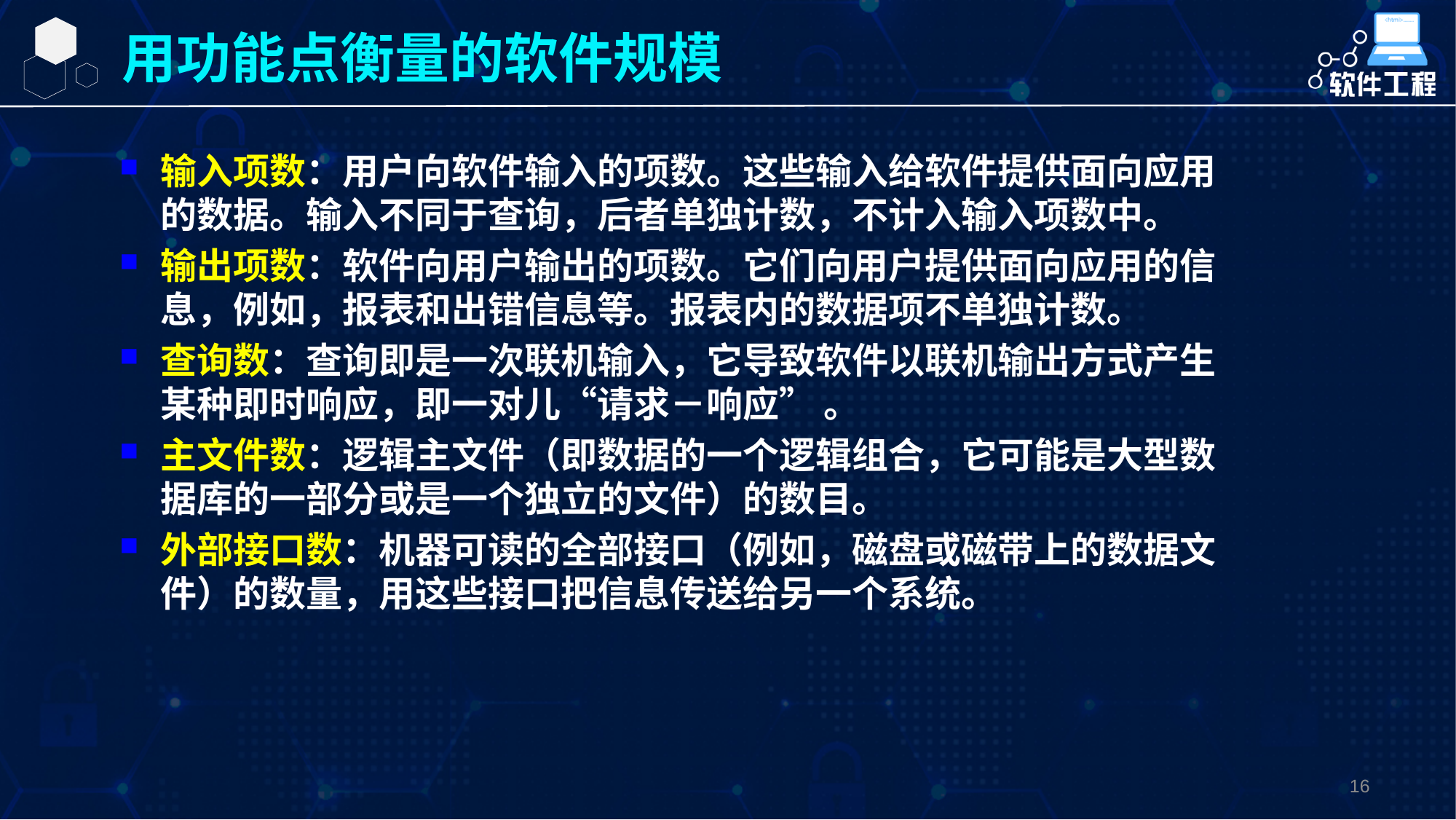

16
用功能点衡量的软件规模
输入项数：用户向软件输入的项数。这些输入给软件提供面向应用的数据。输入不同于查询，后者单独计数，不计入输入项数中。
输出项数：软件向用户输出的项数。它们向用户提供面向应用的信息，例如，报表和出错信息等。报表内的数据项不单独计数。
查询数：查询即是一次联机输入，它导致软件以联机输出方式产生某种即时响应，即一对儿“请求－响应” 。
主文件数：逻辑主文件（即数据的一个逻辑组合，它可能是大型数据库的一部分或是一个独立的文件）的数目。
外部接口数：机器可读的全部接口（例如，磁盘或磁带上的数据文件）的数量，用这些接口把信息传送给另一个系统。